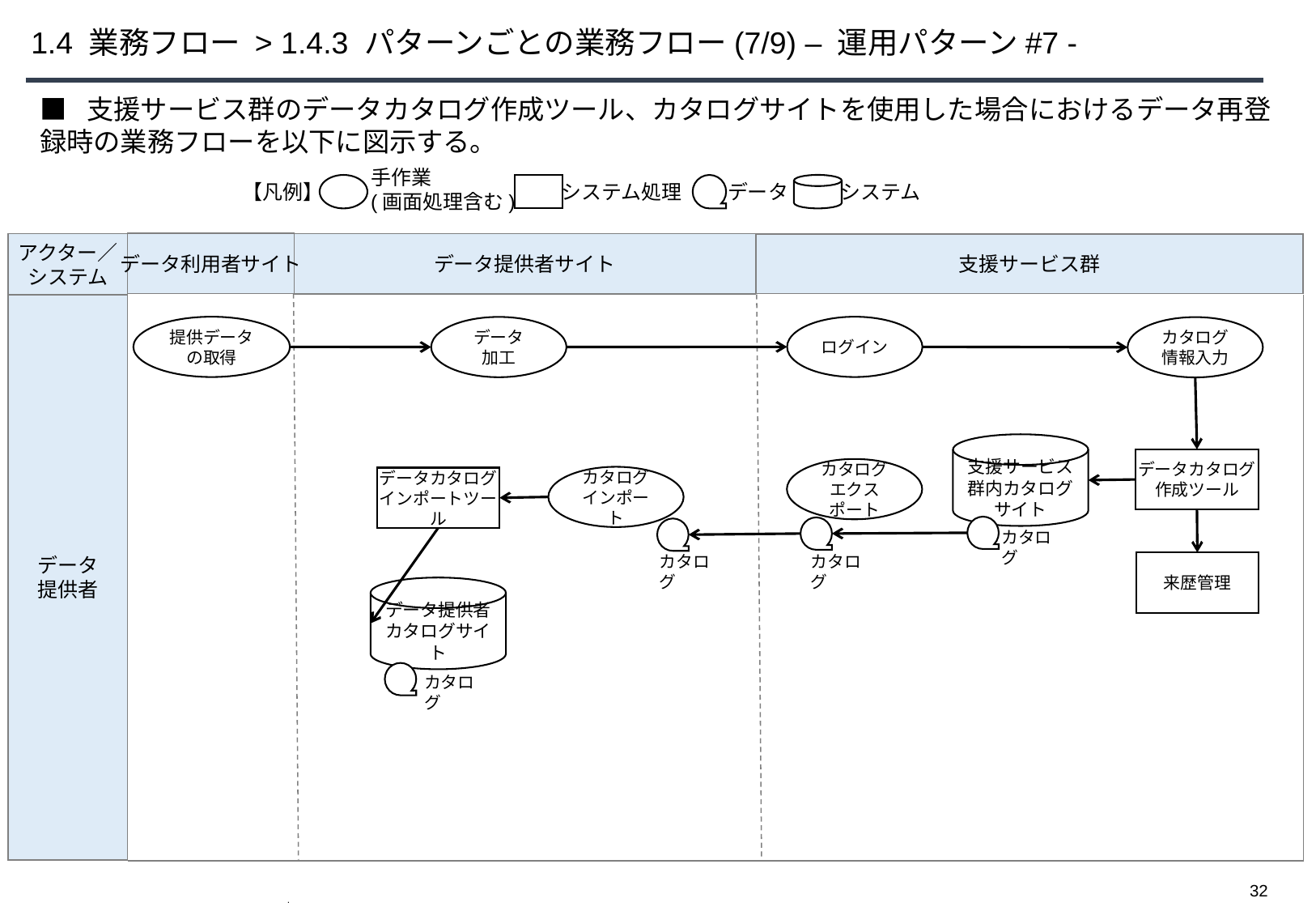

# 1.4 業務フロー > 1.4.3 パターンごとの業務フロー(7/9) – 運用パターン#7 -
■ 支援サービス群のデータカタログ作成ツール、カタログサイトを使用した場合におけるデータ再登録時の業務フローを以下に図示する。
手作業
(画面処理含む)
【凡例】
システム処理
データ
システム

データ利用者サイト
アクター／
システム
データ提供者サイト
支援サービス群
データ
提供者
提供データの取得
ログイン
データ
加工
カタログ
情報入力
支援サービス群内カタログサイト
データカタログ
作成ツール
カタログ
エクスポート
カタログ
インポート
データカタログ
インポートツール

カタログ
カタログ
カタログ
来歴管理
データ提供者
カタログサイト

カタログ